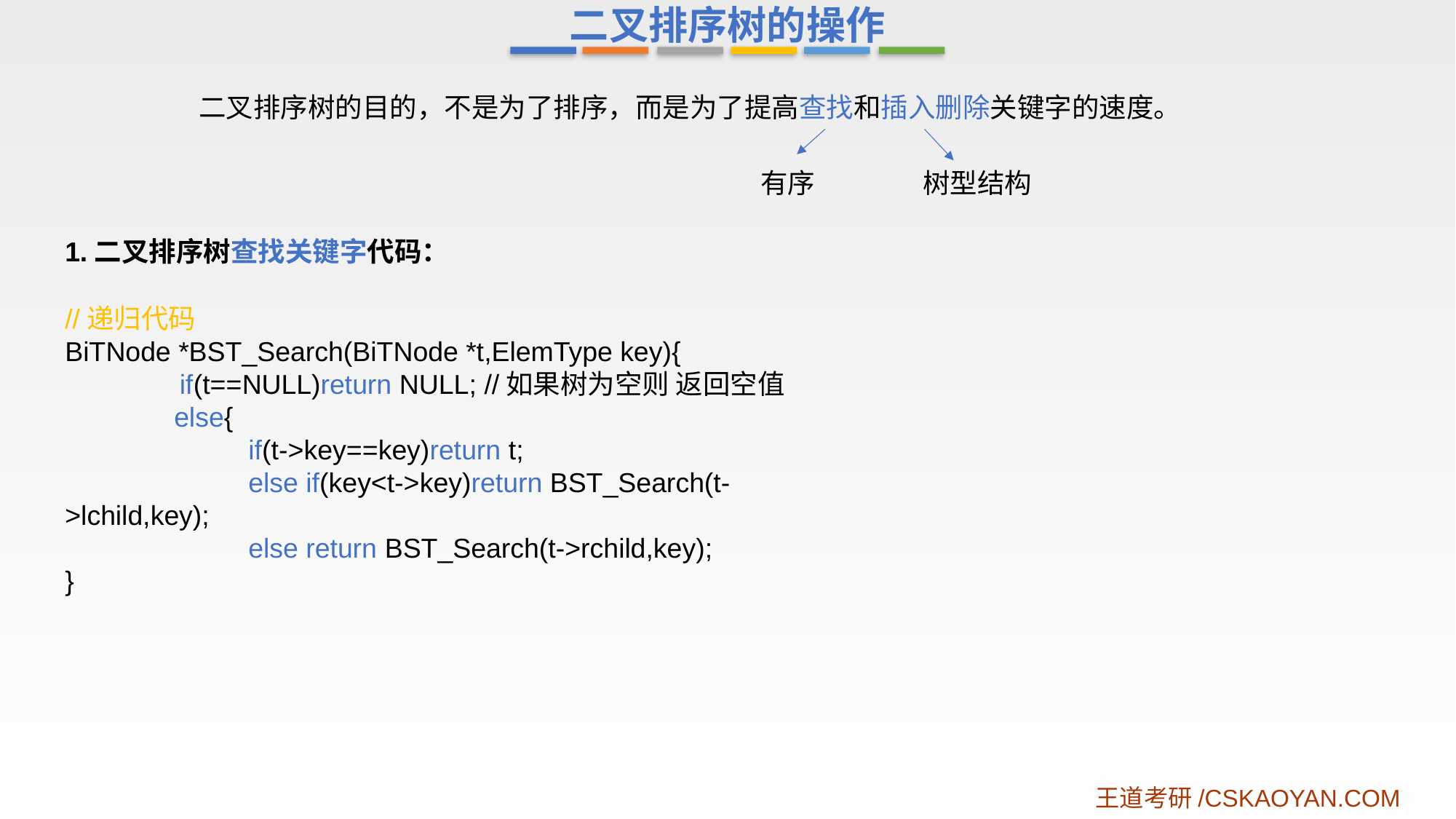

二叉排序树的操作

二叉排序树的目的，不是为了排序，而是为了提高查找和插入删除关键字的速度。
有序
树型结构
1.二叉排序树查找关键字代码：
//递归代码
BiTNode *BST_Search(BiTNode *t,ElemType key){
               if(t==NULL)return NULL; //如果树为空则 返回空值
	else{
                        if(t->key==key)return t;
                        else if(key<t->key)return BST_Search(t->lchild,key);
                        else return BST_Search(t->rchild,key);
}
王道考研/CSKAOYAN.COM